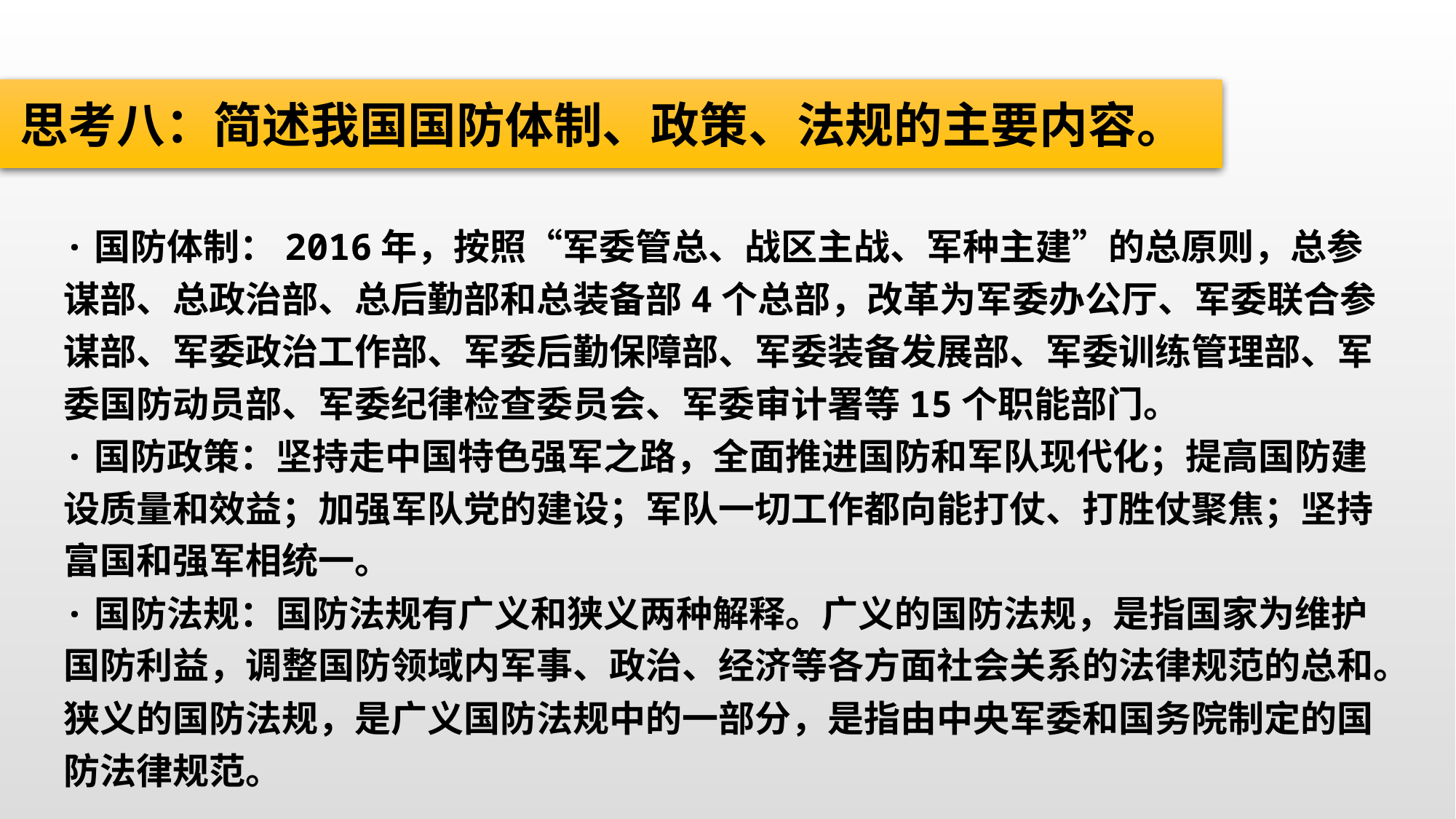

思考八：简述我国国防体制、政策、法规的主要内容。
·国防体制：2016年，按照“军委管总、战区主战、军种主建”的总原则，总参谋部、总政治部、总后勤部和总装备部4个总部，改革为军委办公厅、军委联合参谋部、军委政治工作部、军委后勤保障部、军委装备发展部、军委训练管理部、军委国防动员部、军委纪律检查委员会、军委审计署等15个职能部门。
·国防政策：坚持走中国特色强军之路，全面推进国防和军队现代化；提高国防建设质量和效益；加强军队党的建设；军队一切工作都向能打仗、打胜仗聚焦；坚持富国和强军相统一。
·国防法规：国防法规有广义和狭义两种解释。广义的国防法规，是指国家为维护国防利益，调整国防领域内军事、政治、经济等各方面社会关系的法律规范的总和。狭义的国防法规，是广义国防法规中的一部分，是指由中央军委和国务院制定的国防法律规范。